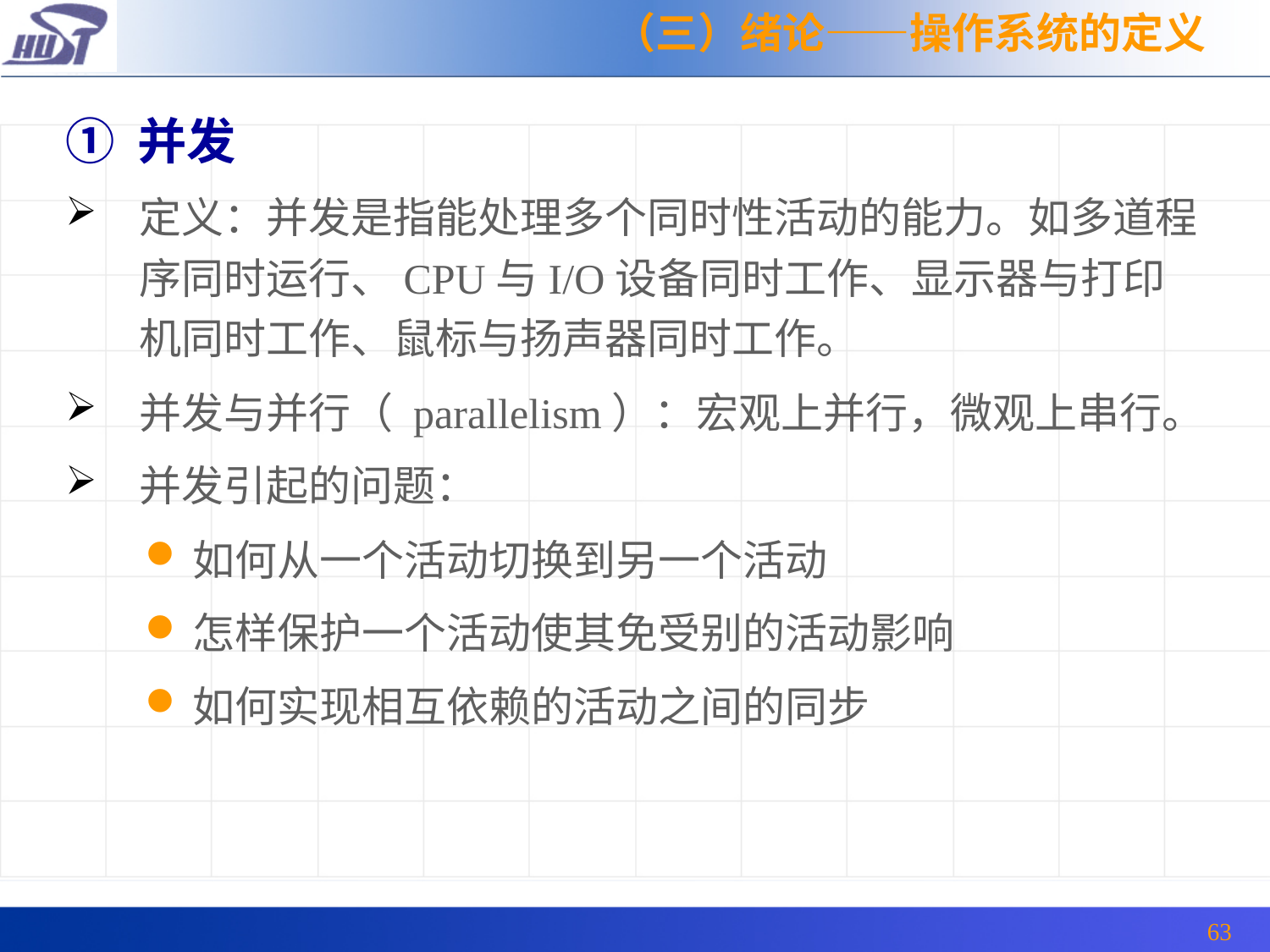

（三）绪论——操作系统的定义
① 并发
定义：并发是指能处理多个同时性活动的能力。如多道程序同时运行、CPU与I/O设备同时工作、显示器与打印机同时工作、鼠标与扬声器同时工作。
并发与并行（ parallelism）：宏观上并行，微观上串行。
并发引起的问题：
如何从一个活动切换到另一个活动
怎样保护一个活动使其免受别的活动影响
如何实现相互依赖的活动之间的同步
63